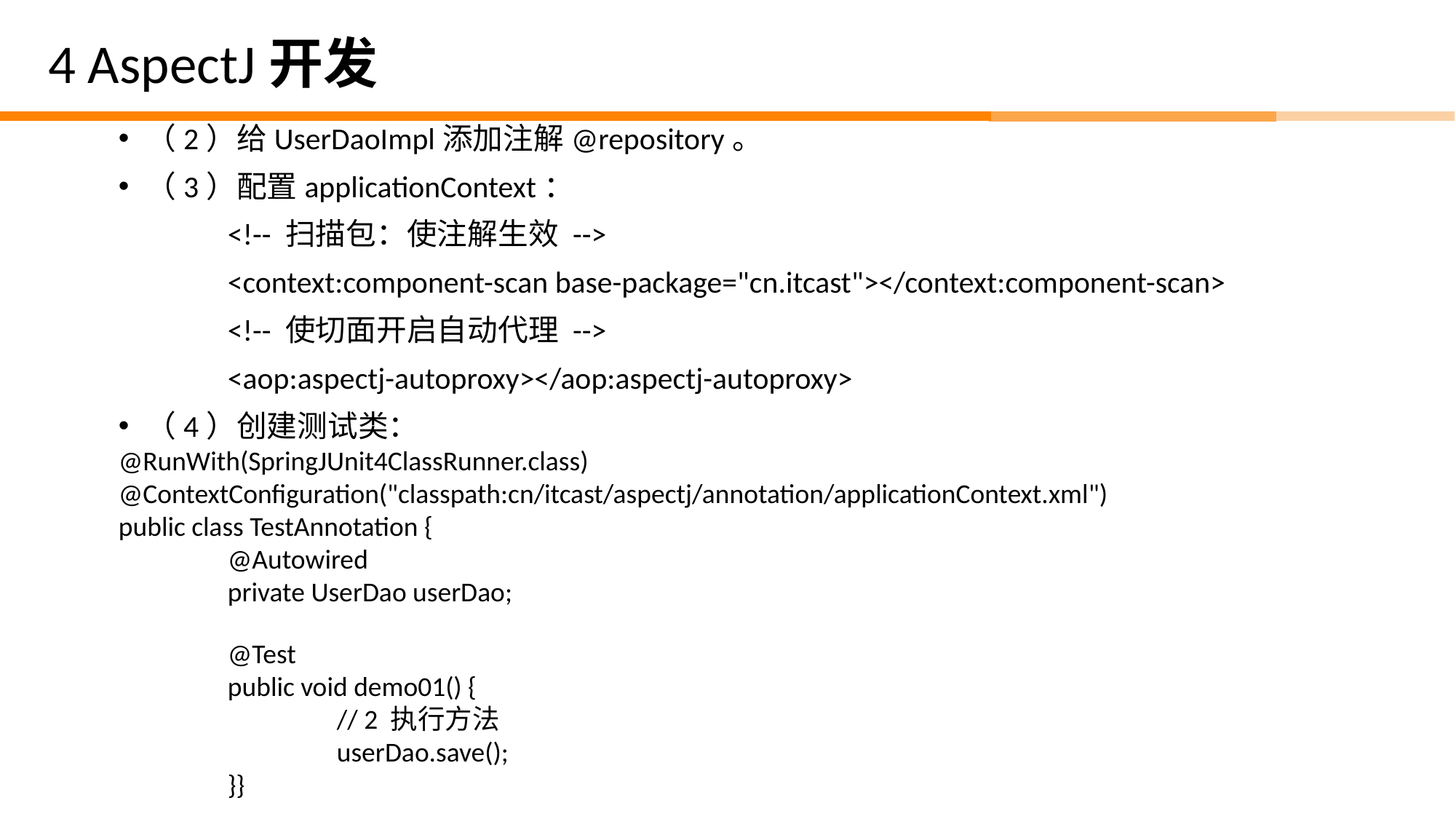

# 4 AspectJ开发
（2）给UserDaoImpl添加注解@repository。
（3）配置applicationContext：
	<!-- 扫描包：使注解生效 -->
	<context:component-scan base-package="cn.itcast"></context:component-scan>
	<!-- 使切面开启自动代理 -->
	<aop:aspectj-autoproxy></aop:aspectj-autoproxy>
（4）创建测试类：
@RunWith(SpringJUnit4ClassRunner.class)
@ContextConfiguration("classpath:cn/itcast/aspectj/annotation/applicationContext.xml")
public class TestAnnotation {
	@Autowired
	private UserDao userDao;

	@Test
	public void demo01() {
		// 2 执行方法
		userDao.save();
	}}